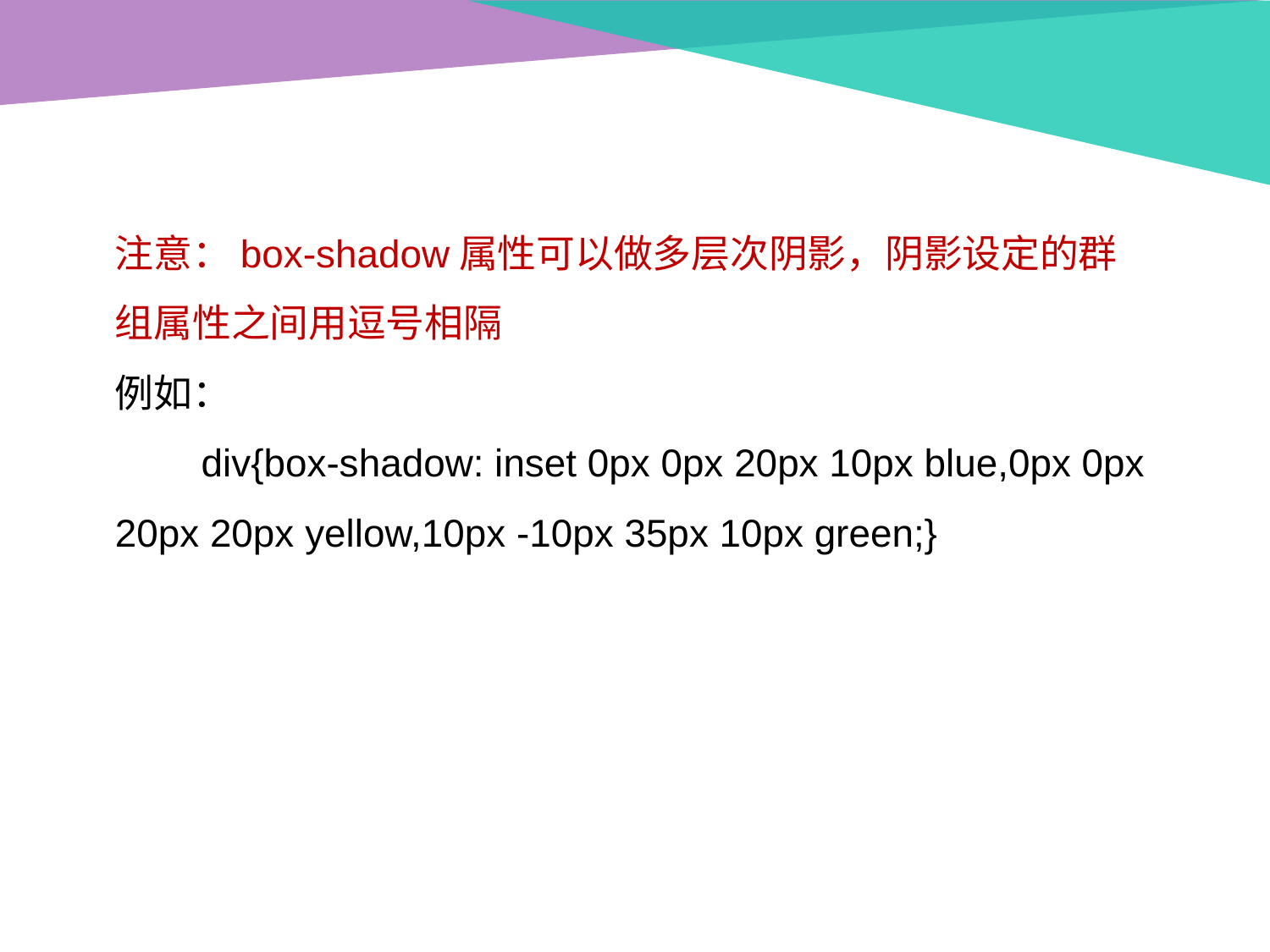

注意：box-shadow属性可以做多层次阴影，阴影设定的群组属性之间用逗号相隔
例如：
        div{box-shadow: inset 0px 0px 20px 10px blue,0px 0px 20px 20px yellow,10px -10px 35px 10px green;}